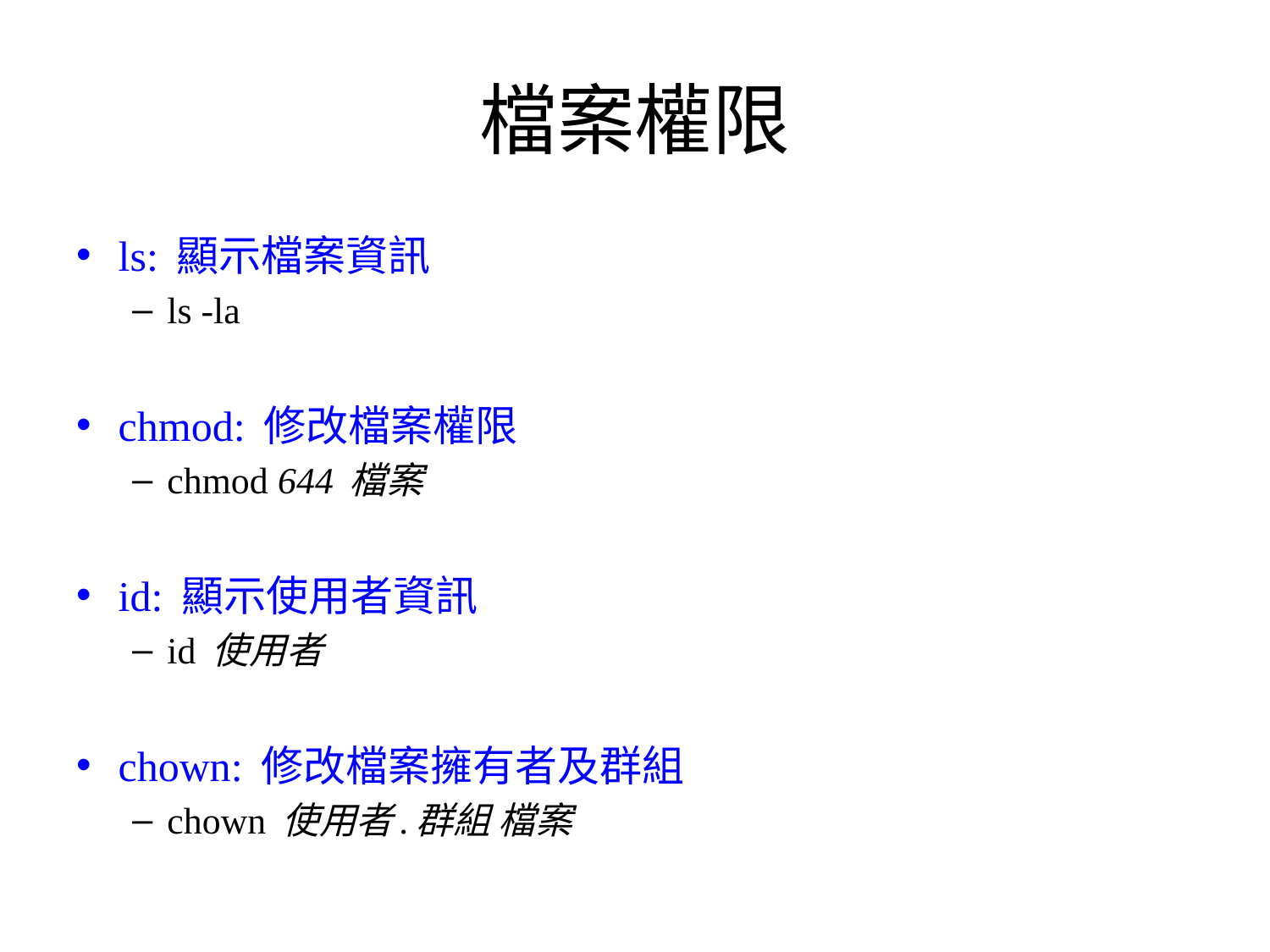

# 檔案權限
ls: 顯示檔案資訊
ls -la

chmod: 修改檔案權限
chmod 644 檔案

id: 顯示使用者資訊
id 使用者

chown: 修改檔案擁有者及群組
chown 使用者.群組 檔案